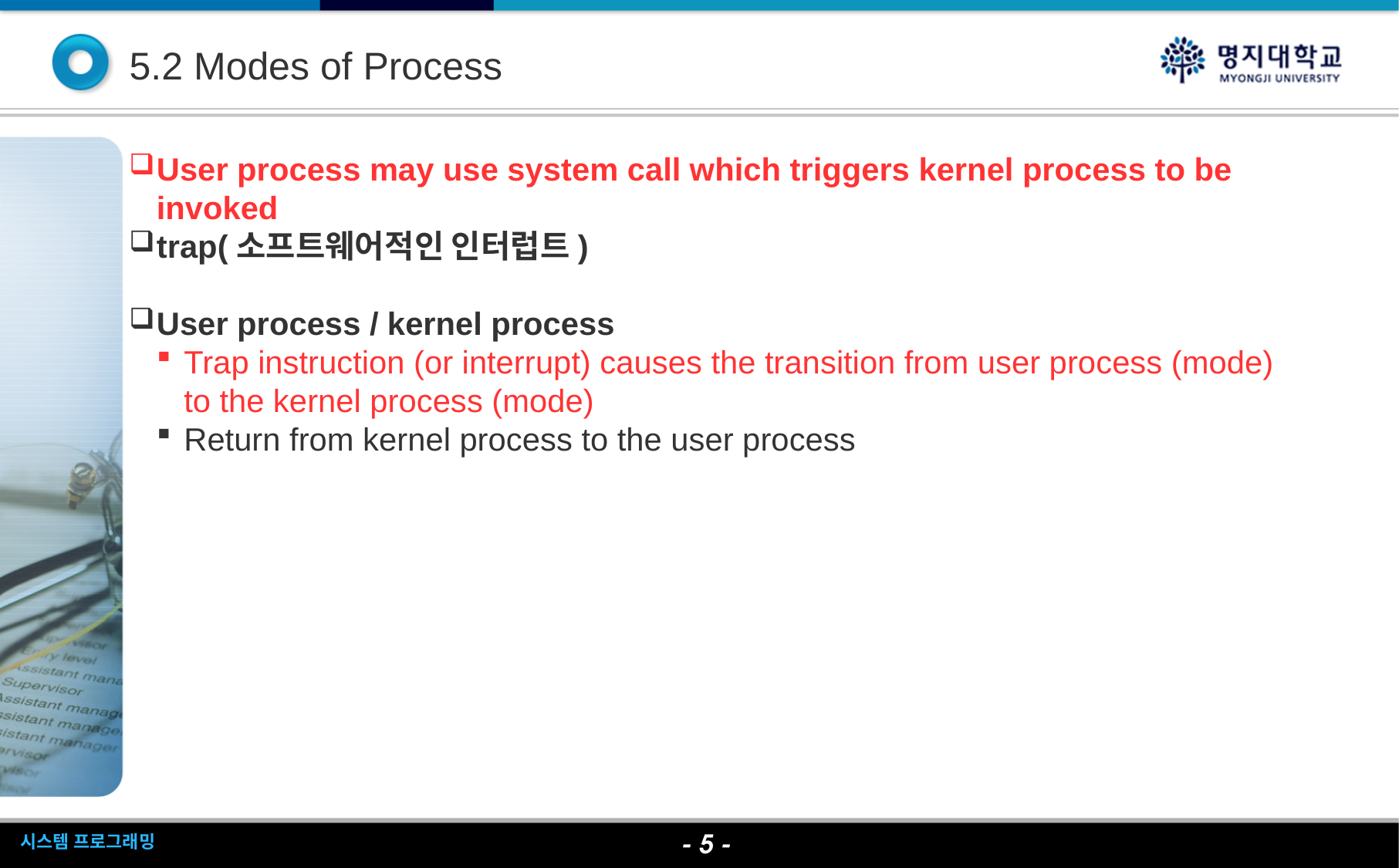

5.2 Modes of Process
User process may use system call which triggers kernel process to be invoked
trap(소프트웨어적인 인터럽트)

User process / kernel process
Trap instruction (or interrupt) causes the transition from user process (mode) to the kernel process (mode)
Return from kernel process to the user process
- 5 -